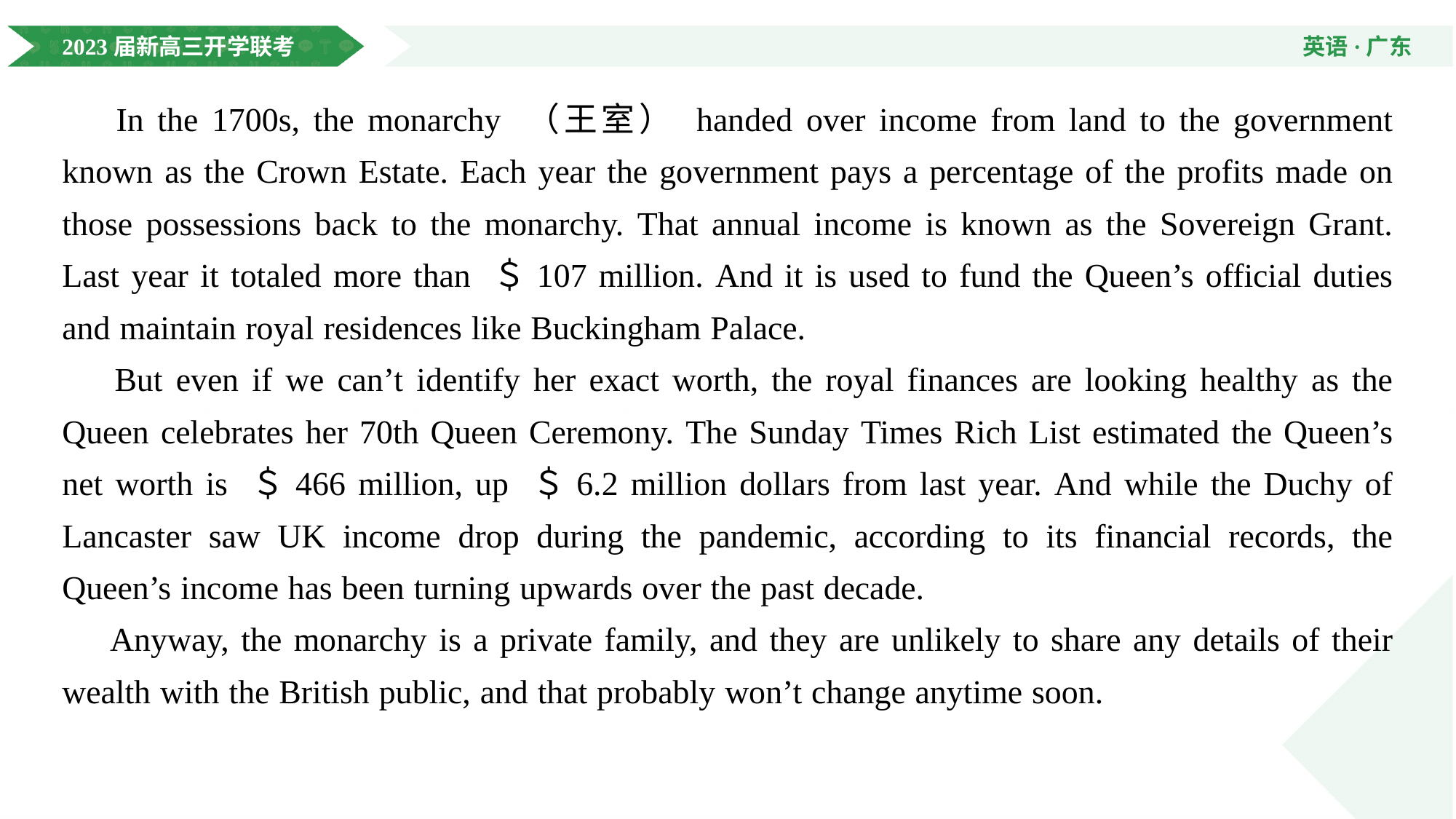

In the 1700s, the monarchy （王室） handed over income from land to the government known as the Crown Estate. Each year the government pays a percentage of the profits made on those possessions back to the monarchy. That annual income is known as the Sovereign Grant. Last year it totaled more than ＄107 million. And it is used to fund the Queen’s official duties and maintain royal residences like Buckingham Palace.
    But even if we can’t identify her exact worth, the royal finances are looking healthy as the Queen celebrates her 70th Queen Ceremony. The Sunday Times Rich List estimated the Queen’s net worth is ＄466 million, up ＄6.2 million dollars from last year. And while the Duchy of Lancaster saw UK income drop during the pandemic, according to its financial records, the Queen’s income has been turning upwards over the past decade.
    Anyway, the monarchy is a private family, and they are unlikely to share any details of their wealth with the British public, and that probably won’t change anytime soon.